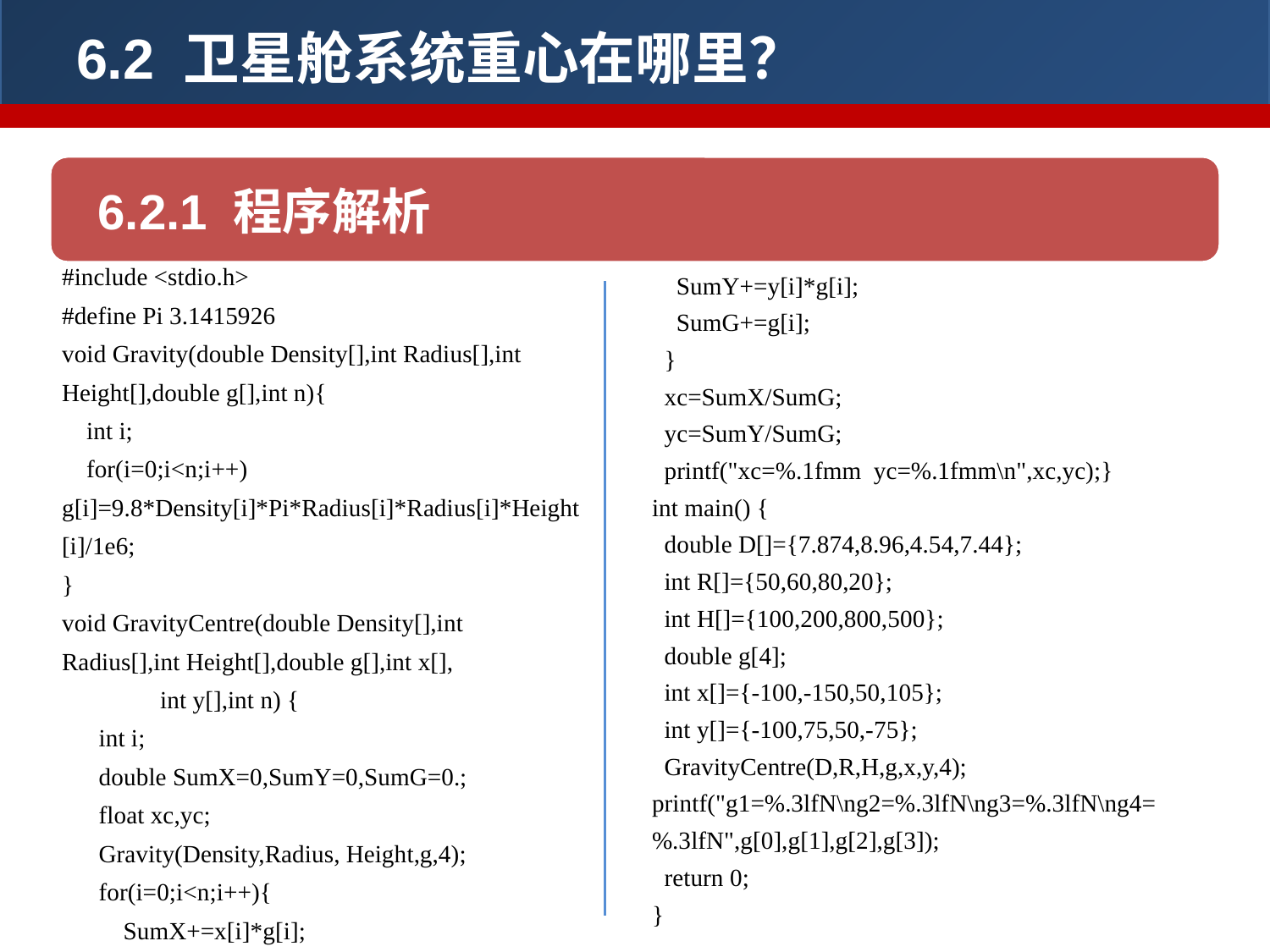

6.2 卫星舱系统重心在哪里？

6.2.1 程序解析
#include <stdio.h>
#define Pi 3.1415926
void Gravity(double Density[],int Radius[],int Height[],double g[],int n){
    int i;
    for(i=0;i<n;i++)  	g[i]=9.8*Density[i]*Pi*Radius[i]*Radius[i]*Height[i]/1e6;
}
void GravityCentre(double Density[],int Radius[],int Height[],double g[],int x[],
                int y[],int n) {
      int i;
      double SumX=0,SumY=0,SumG=0.;
      float xc,yc;
      Gravity(Density,Radius, Height,g,4);
      for(i=0;i<n;i++){
          SumX+=x[i]*g[i];
    SumY+=y[i]*g[i];
    SumG+=g[i];
  }
  xc=SumX/SumG;
  yc=SumY/SumG;
  printf("xc=%.1fmm  yc=%.1fmm\n",xc,yc);}
int main() {
  double D[]={7.874,8.96,4.54,7.44};
  int R[]={50,60,80,20};
  int H[]={100,200,800,500};
  double g[4];
  int x[]={-100,-150,50,105};
  int y[]={-100,75,50,-75};
  GravityCentre(D,R,H,g,x,y,4);
printf("g1=%.3lfN\ng2=%.3lfN\ng3=%.3lfN\ng4=%.3lfN",g[0],g[1],g[2],g[3]);
  return 0;
}